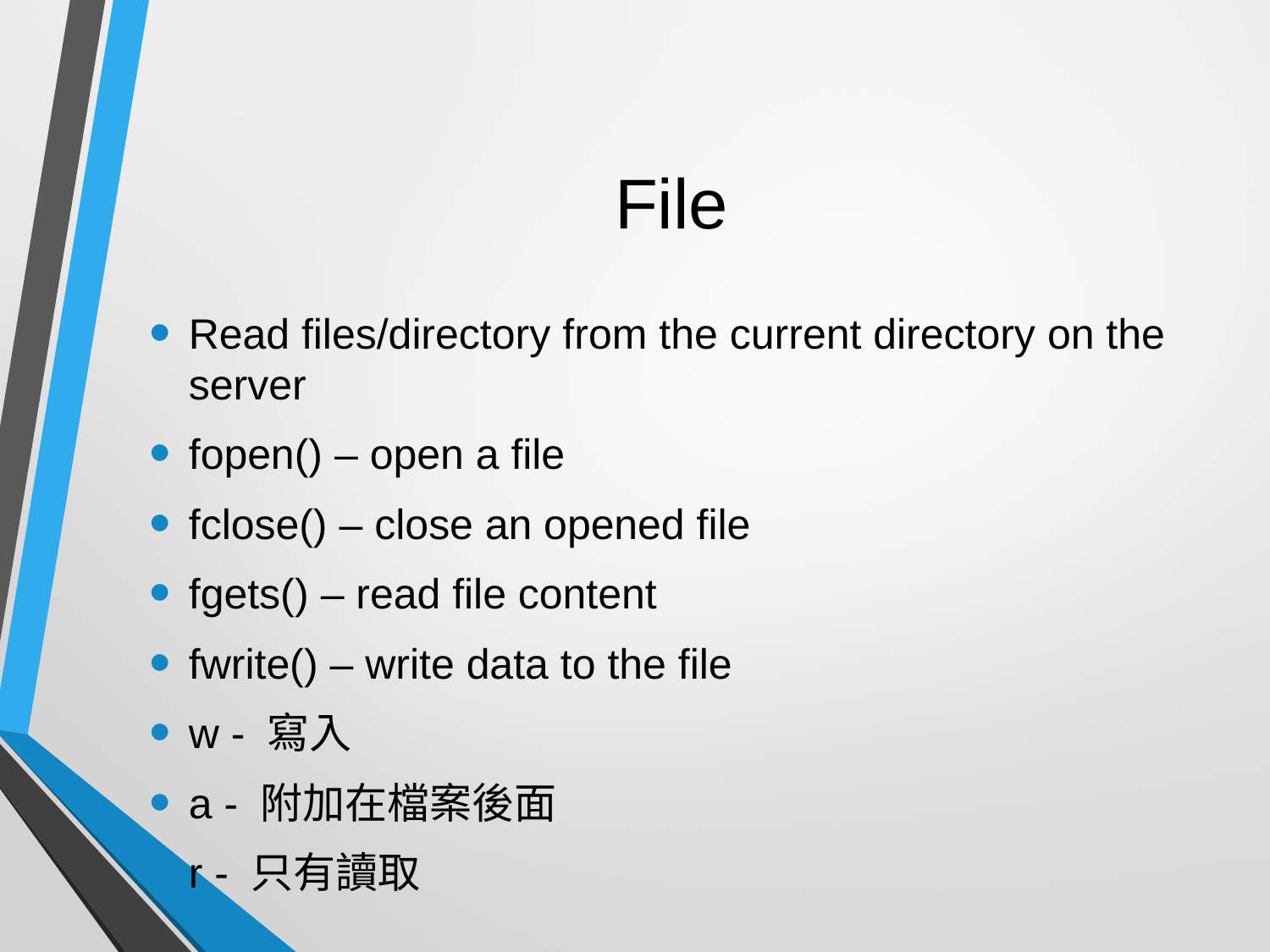

# File
Read files/directory from the current directory on the server
fopen() – open a file
fclose() – close an opened file
fgets() – read file content
fwrite() – write data to the file
w - 寫入
a - 附加在檔案後面
r - 只有讀取